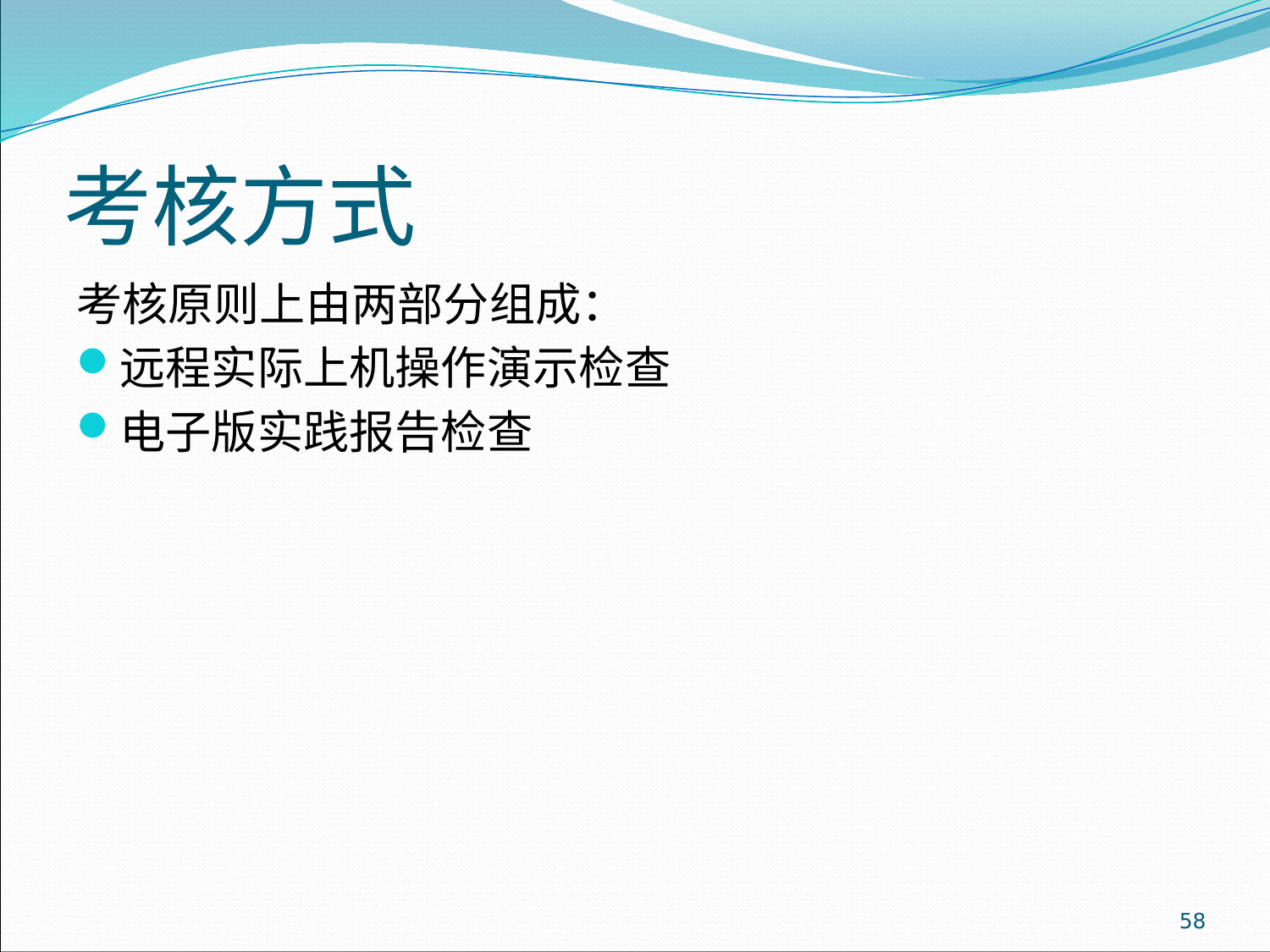

# 考核方式
考核原则上由两部分组成：
远程实际上机操作演示检查
电子版实践报告检查
58